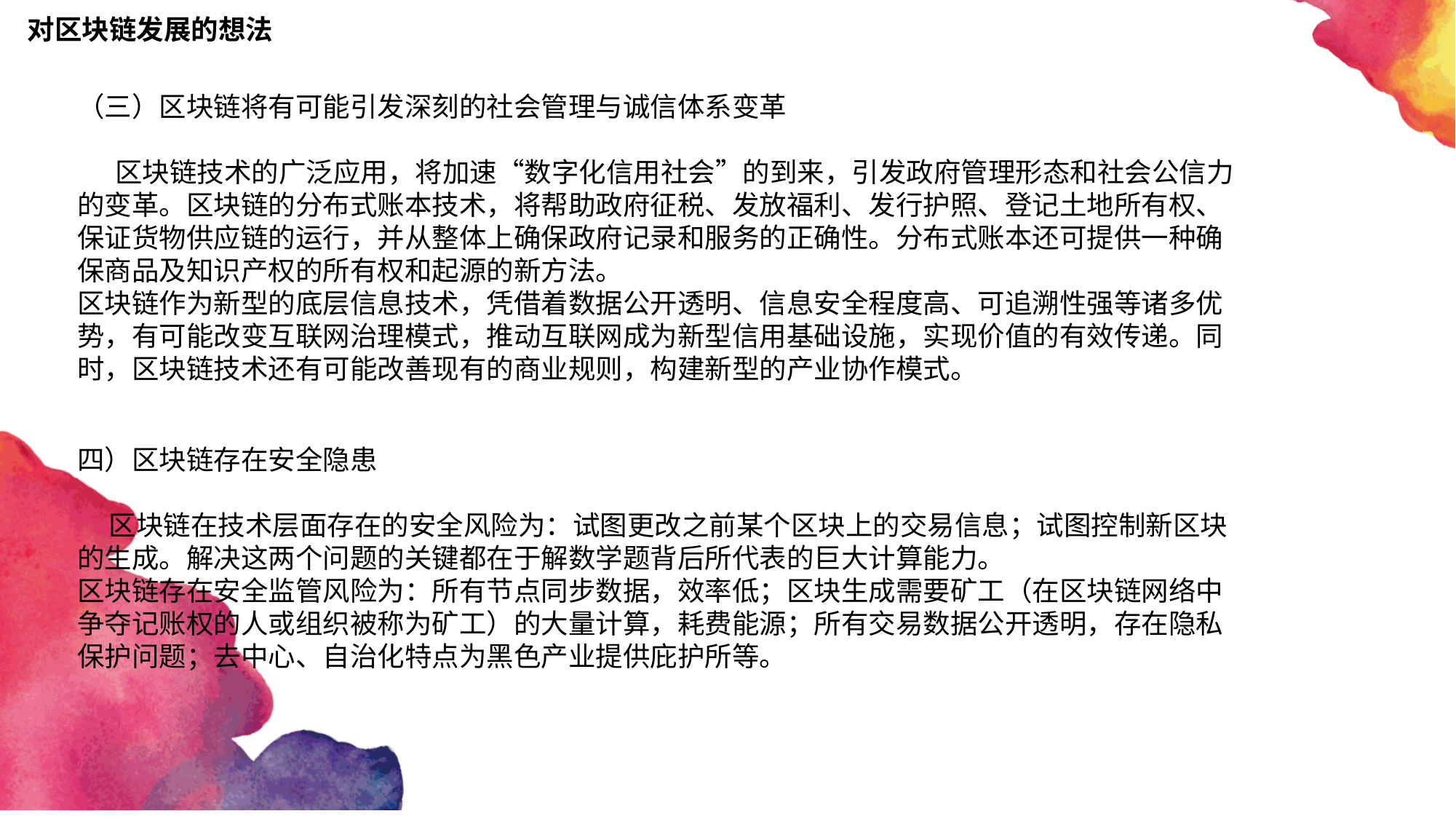

对区块链发展的想法

（三）区块链将有可能引发深刻的社会管理与诚信体系变革

     区块链技术的广泛应用，将加速“数字化信用社会”的到来，引发政府管理形态和社会公信力的变革。区块链的分布式账本技术，将帮助政府征税、发放福利、发行护照、登记土地所有权、保证货物供应链的运行，并从整体上确保政府记录和服务的正确性。分布式账本还可提供一种确保商品及知识产权的所有权和起源的新方法。
区块链作为新型的底层信息技术，凭借着数据公开透明、信息安全程度高、可追溯性强等诸多优势，有可能改变互联网治理模式，推动互联网成为新型信用基础设施，实现价值的有效传递。同时，区块链技术还有可能改善现有的商业规则，构建新型的产业协作模式。
四）区块链存在安全隐患

    区块链在技术层面存在的安全风险为：试图更改之前某个区块上的交易信息；试图控制新区块的生成。解决这两个问题的关键都在于解数学题背后所代表的巨大计算能力。
区块链存在安全监管风险为：所有节点同步数据，效率低；区块生成需要矿工（在区块链网络中争夺记账权的人或组织被称为矿工）的大量计算，耗费能源；所有交易数据公开透明，存在隐私保护问题；去中心、自治化特点为黑色产业提供庇护所等。